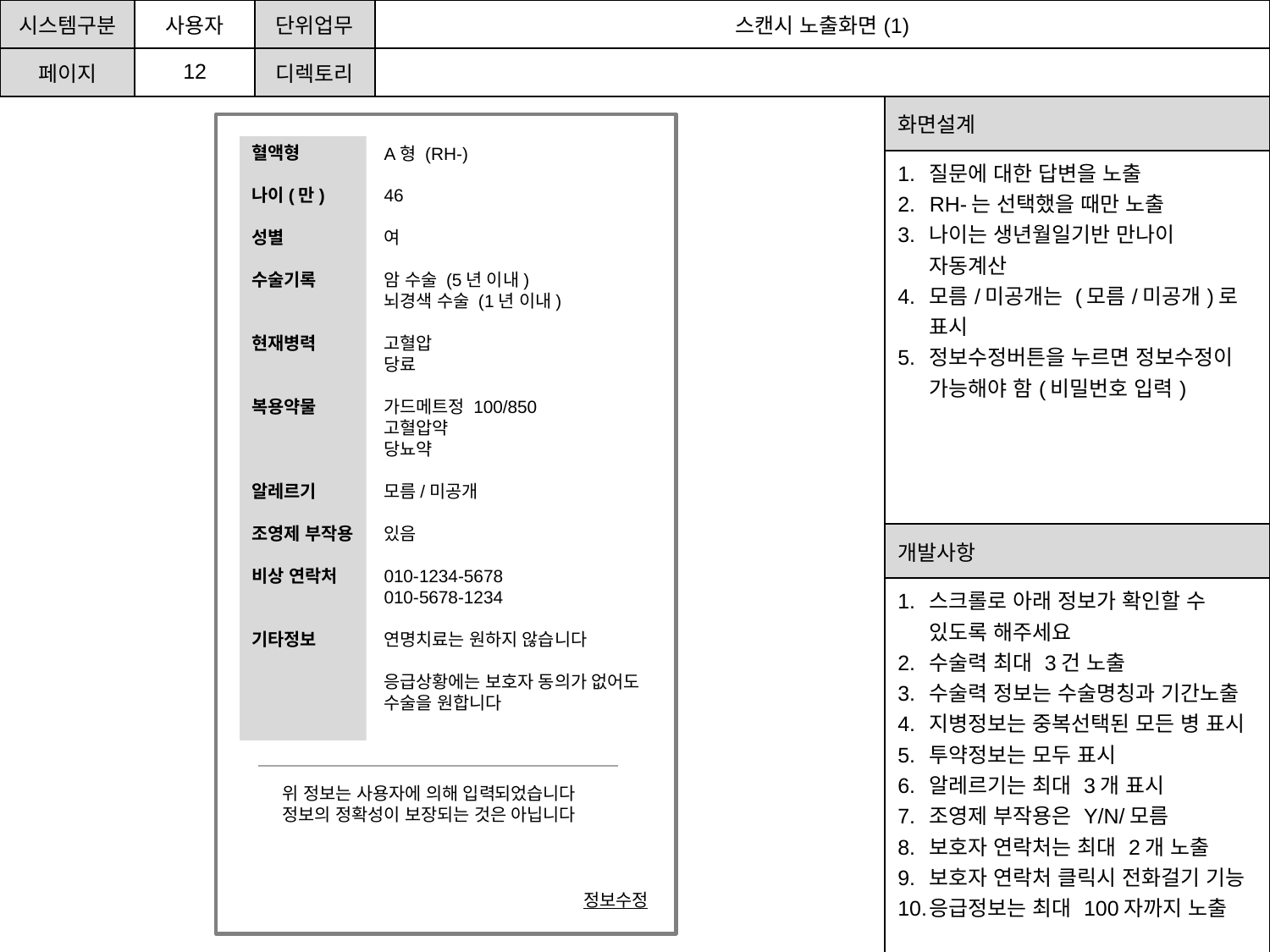

| 시스템구분 | 사용자 | 단위업무 | 스캔시 노출화면(1) |
| --- | --- | --- | --- |
| 페이지 | 12 | 디렉토리 |  |
| 화면설계 |
| --- |
| 질문에 대한 답변을 노출 RH-는 선택했을 때만 노출 나이는 생년월일기반 만나이 자동계산 모름/미공개는 (모름/미공개)로 표시 정보수정버튼을 누르면 정보수정이 가능해야 함(비밀번호 입력) |
| 개발사항 |
| 스크롤로 아래 정보가 확인할 수 있도록 해주세요 수술력 최대 3건 노출 수술력 정보는 수술명칭과 기간노출 지병정보는 중복선택된 모든 병 표시 투약정보는 모두 표시 알레르기는 최대 3개 표시 조영제 부작용은 Y/N/모름 보호자 연락처는 최대 2개 노출 보호자 연락처 클릭시 전화걸기 기능 응급정보는 최대 100자까지 노출 |

혈액형

나이(만)

성별

수술기록

현재병력

복용약물

알레르기

조영제 부작용

비상 연락처

기타정보

A형 (RH-)

46

여

암 수술 (5년 이내)
뇌경색 수술 (1년 이내)

고혈압
당료

가드메트정 100/850
고혈압약
당뇨약

모름/미공개

있음

010-1234-5678
010-5678-1234

연명치료는 원하지 않습니다

응급상황에는 보호자 동의가 없어도 수술을 원합니다
위 정보는 사용자에 의해 입력되었습니다
정보의 정확성이 보장되는 것은 아닙니다
정보수정